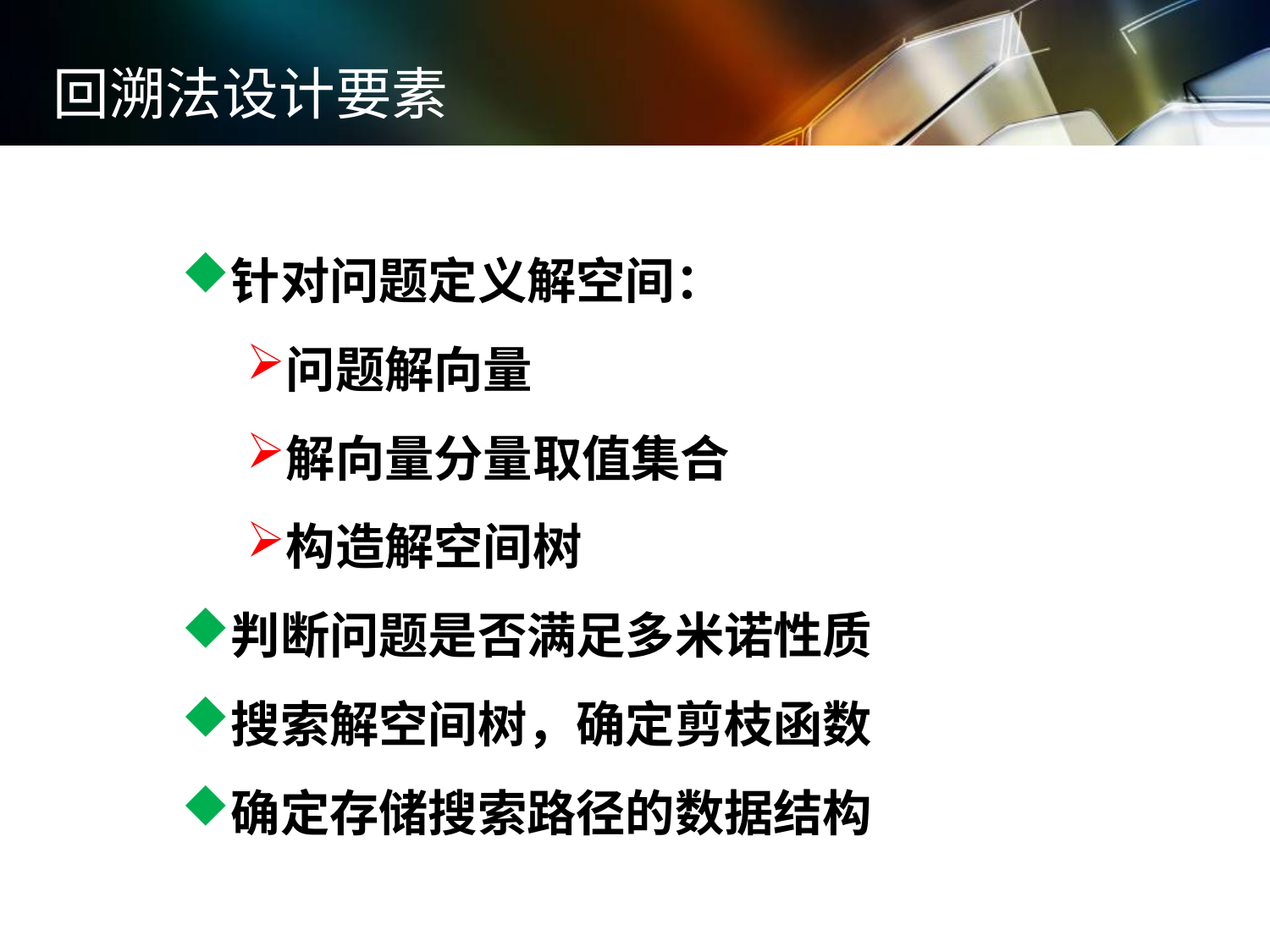

回溯法设计要素
针对问题定义解空间：
问题解向量
解向量分量取值集合
构造解空间树
判断问题是否满足多米诺性质
搜索解空间树，确定剪枝函数
确定存储搜索路径的数据结构